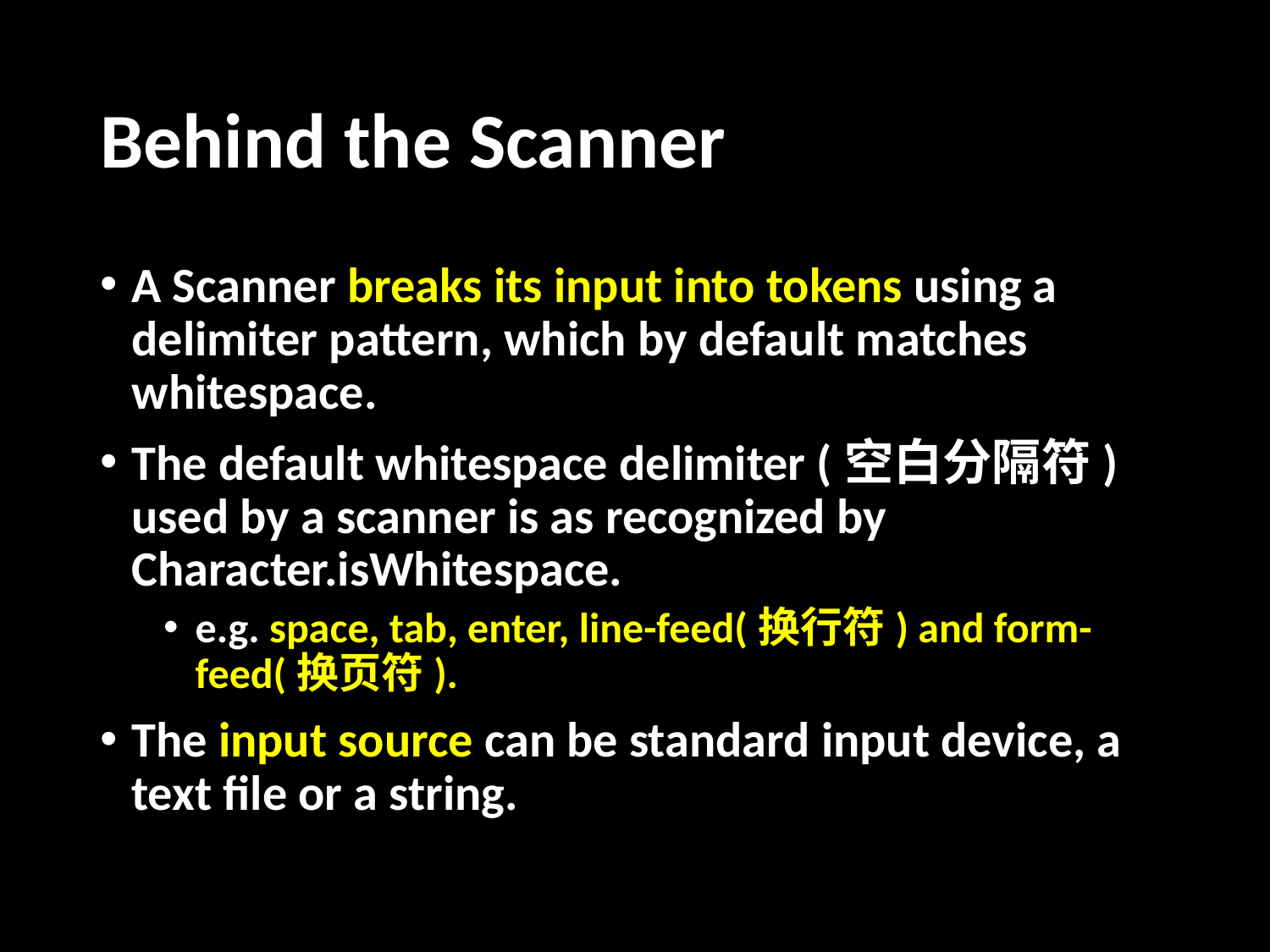

# Behind the Scanner
A Scanner breaks its input into tokens using a delimiter pattern, which by default matches whitespace.
The default whitespace delimiter (空白分隔符) used by a scanner is as recognized by Character.isWhitespace.
e.g. space, tab, enter, line-feed(换行符) and form-feed(换页符).
The input source can be standard input device, a text file or a string.